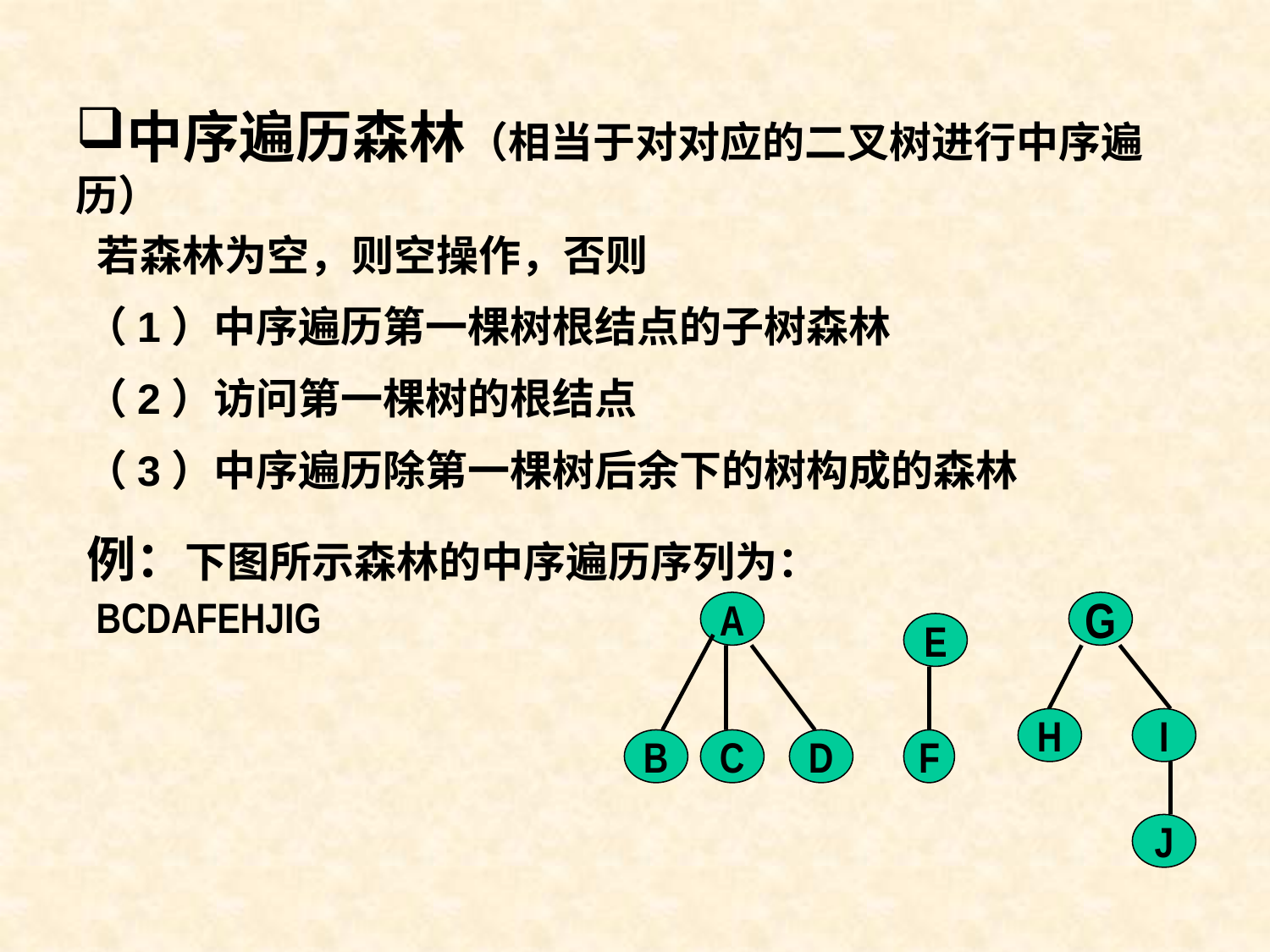

中序遍历森林（相当于对对应的二叉树进行中序遍历）
   若森林为空，则空操作，否则
 （1）中序遍历第一棵树根结点的子树森林
 （2）访问第一棵树的根结点
 （3）中序遍历除第一棵树后余下的树构成的森林
例：下图所示森林的中序遍历序列为：
 BCDAFEHJIG

A
G
E

H
I
B
C
D
F

J